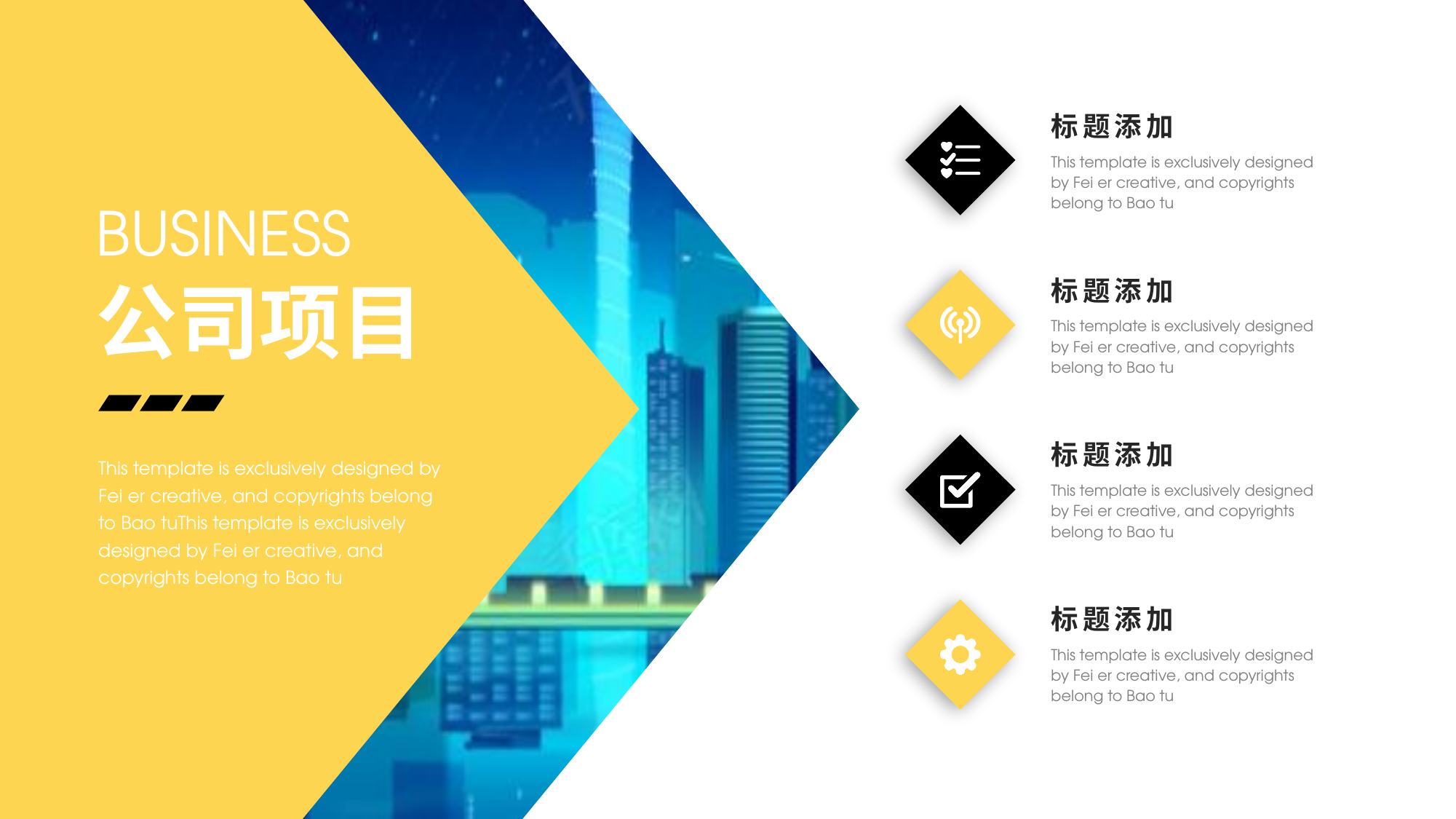

标题添加
This template is exclusively designed by Fei er creative, and copyrights belong to Bao tu

BUSINESS
公司项目
标题添加
This template is exclusively designed by Fei er creative, and copyrights belong to Bao tu

标题添加
This template is exclusively designed by Fei er creative, and copyrights belong to Bao tu

This template is exclusively designed by Fei er creative, and copyrights belong to Bao tuThis template is exclusively designed by Fei er creative, and copyrights belong to Bao tu

标题添加
This template is exclusively designed by Fei er creative, and copyrights belong to Bao tu